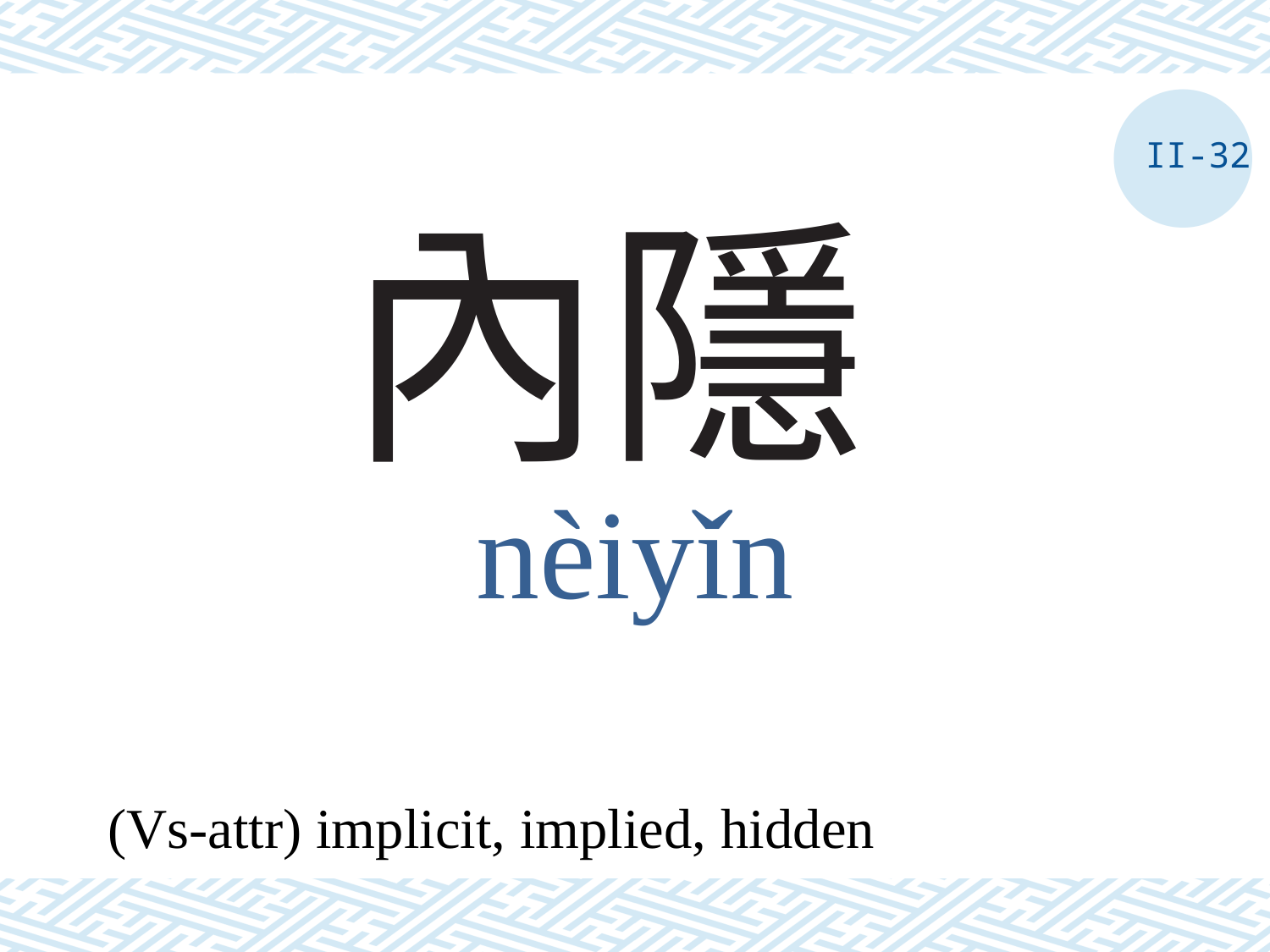

II-32

# 內隱
nèiyǐn
(Vs-attr) implicit, implied, hidden